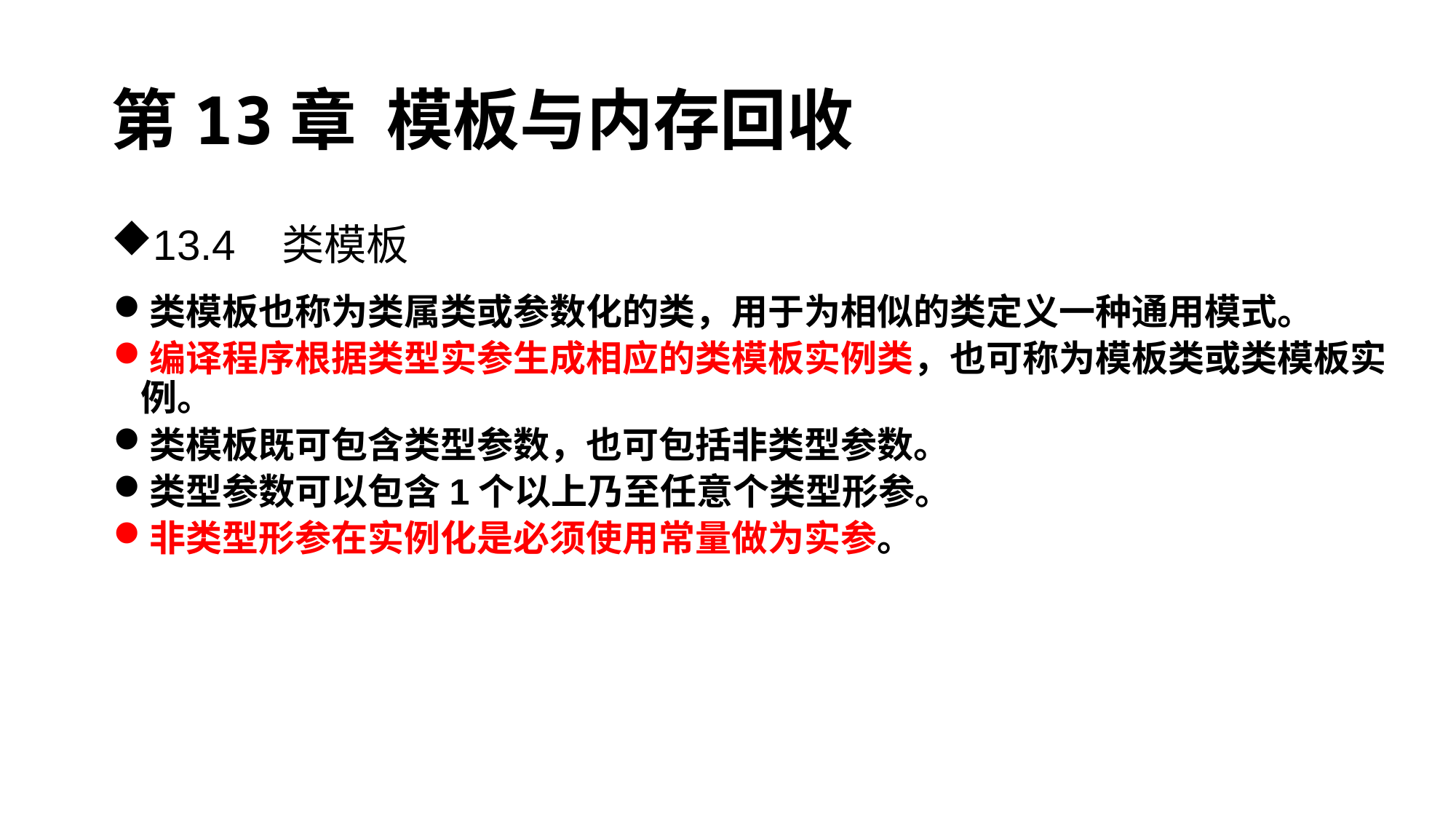

# 第13章  模板与内存回收
13.4   类模板
类模板也称为类属类或参数化的类，用于为相似的类定义一种通用模式。
编译程序根据类型实参生成相应的类模板实例类，也可称为模板类或类模板实例。
类模板既可包含类型参数，也可包括非类型参数。
类型参数可以包含1个以上乃至任意个类型形参。
非类型形参在实例化是必须使用常量做为实参。